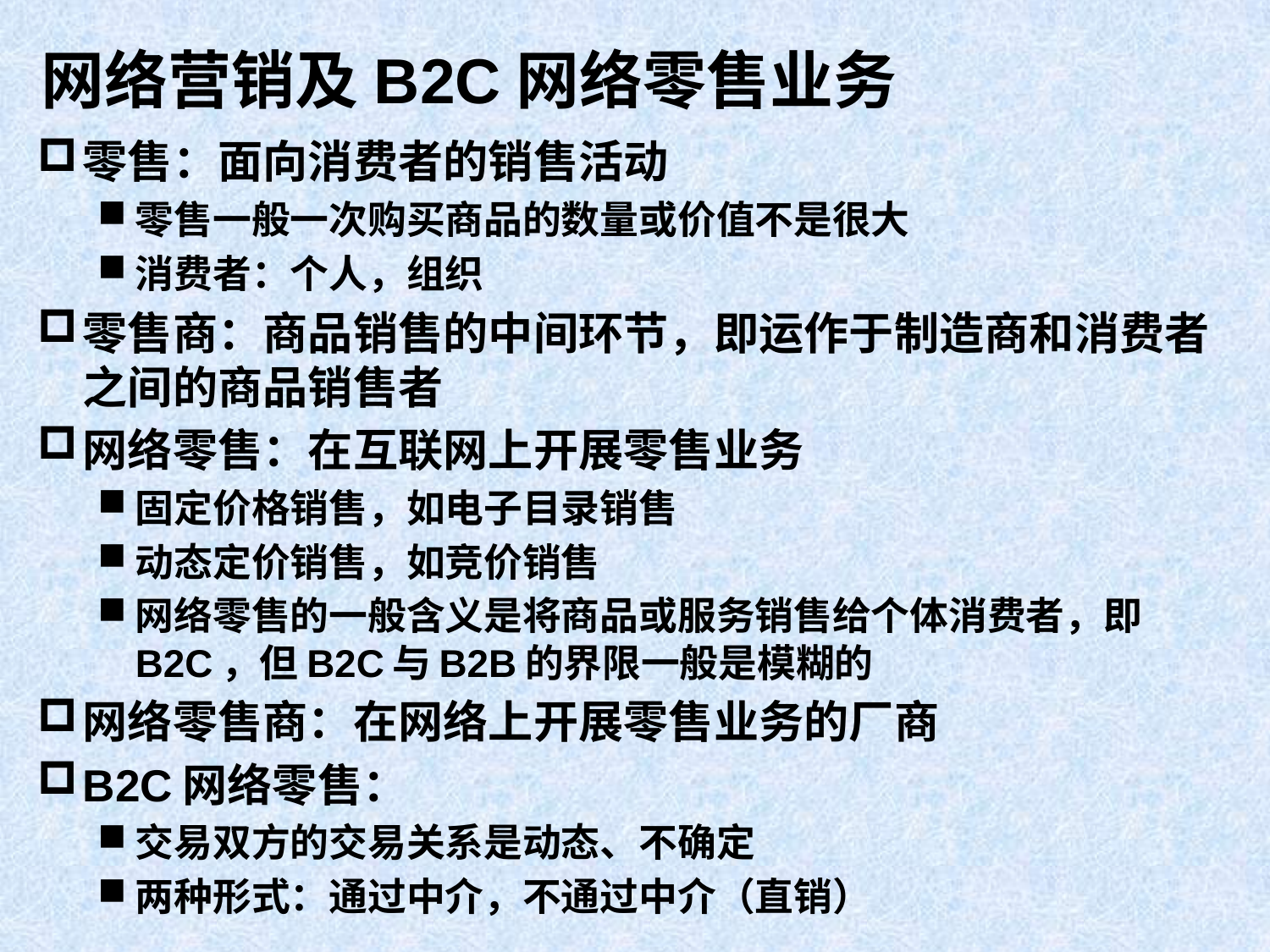

# 网络营销及B2C网络零售业务
零售：面向消费者的销售活动
零售一般一次购买商品的数量或价值不是很大
消费者：个人，组织
零售商：商品销售的中间环节，即运作于制造商和消费者之间的商品销售者
网络零售：在互联网上开展零售业务
固定价格销售，如电子目录销售
动态定价销售，如竞价销售
网络零售的一般含义是将商品或服务销售给个体消费者，即B2C，但B2C与B2B的界限一般是模糊的
网络零售商：在网络上开展零售业务的厂商
B2C网络零售：
交易双方的交易关系是动态、不确定
两种形式：通过中介，不通过中介（直销）